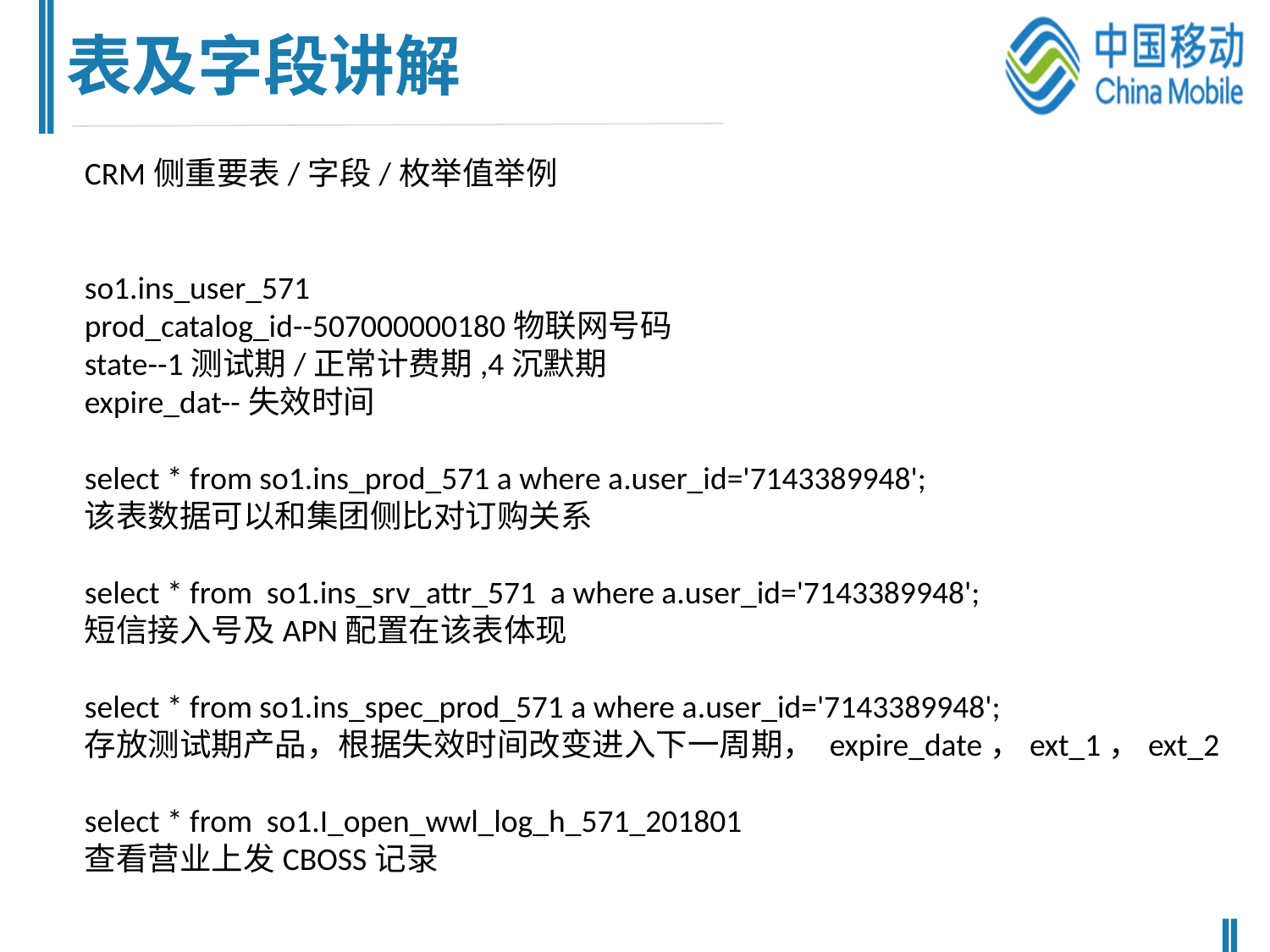

表及字段讲解
CRM侧重要表/字段/枚举值举例

so1.ins_user_571
prod_catalog_id--507000000180物联网号码
state--1测试期/正常计费期,4沉默期
expire_dat--失效时间

select * from so1.ins_prod_571 a where a.user_id='7143389948';
该表数据可以和集团侧比对订购关系

select * from  so1.ins_srv_attr_571  a where a.user_id='7143389948';
短信接入号及APN配置在该表体现

select * from so1.ins_spec_prod_571 a where a.user_id='7143389948';
存放测试期产品，根据失效时间改变进入下一周期， expire_date，ext_1，ext_2

select * from  so1.I_open_wwl_log_h_571_201801
查看营业上发CBOSS记录